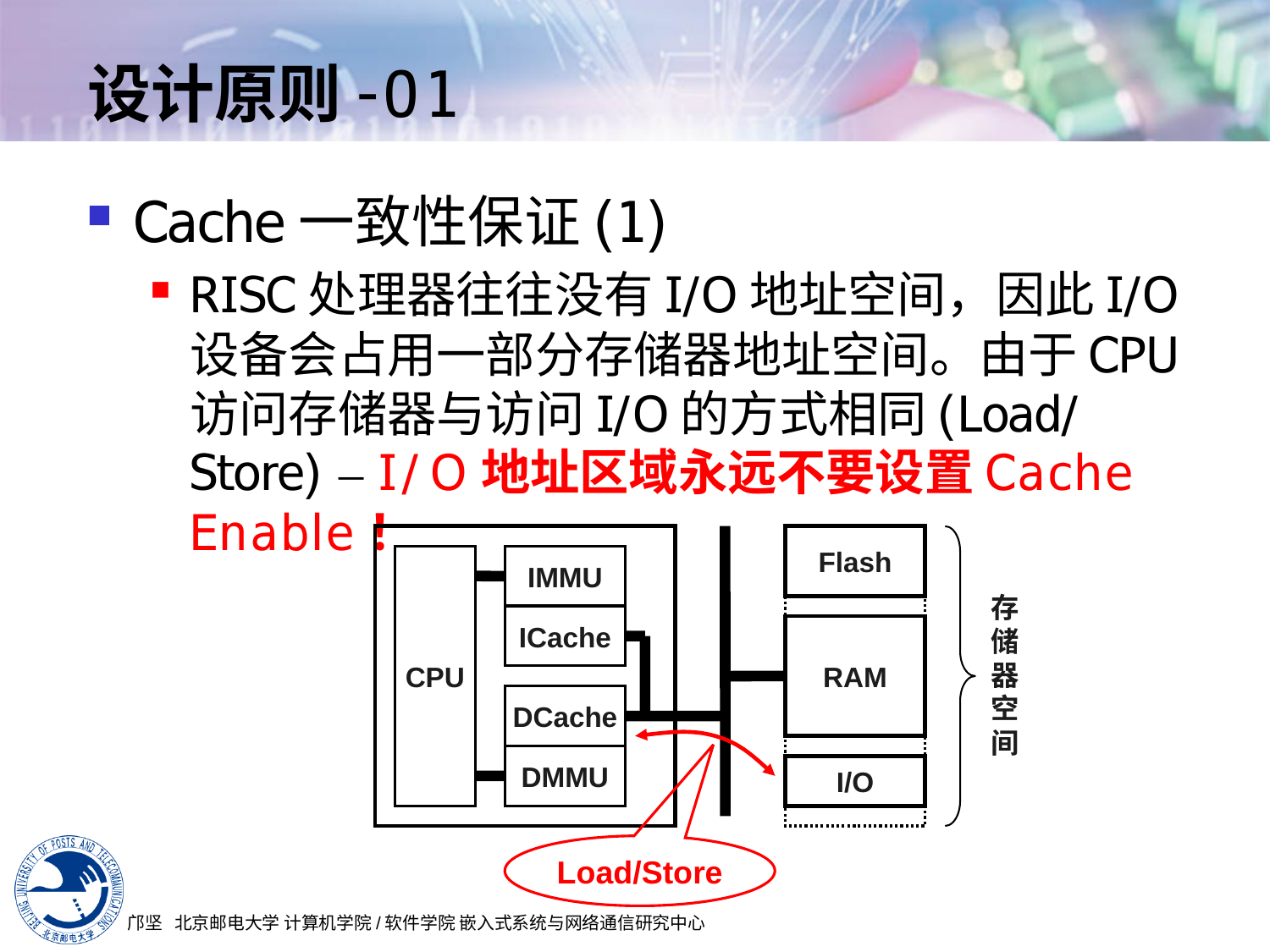

# 设计原则-01
Cache一致性保证(1)
RISC处理器往往没有I/O地址空间，因此I/O设备会占用一部分存储器地址空间。由于CPU访问存储器与访问I/O的方式相同(Load/Store) – I/O地址区域永远不要设置Cache Enable！

Flash

CPU
IMMU

存储器空间
ICache
RAM

DCache

DMMU
I/O

Load/Store